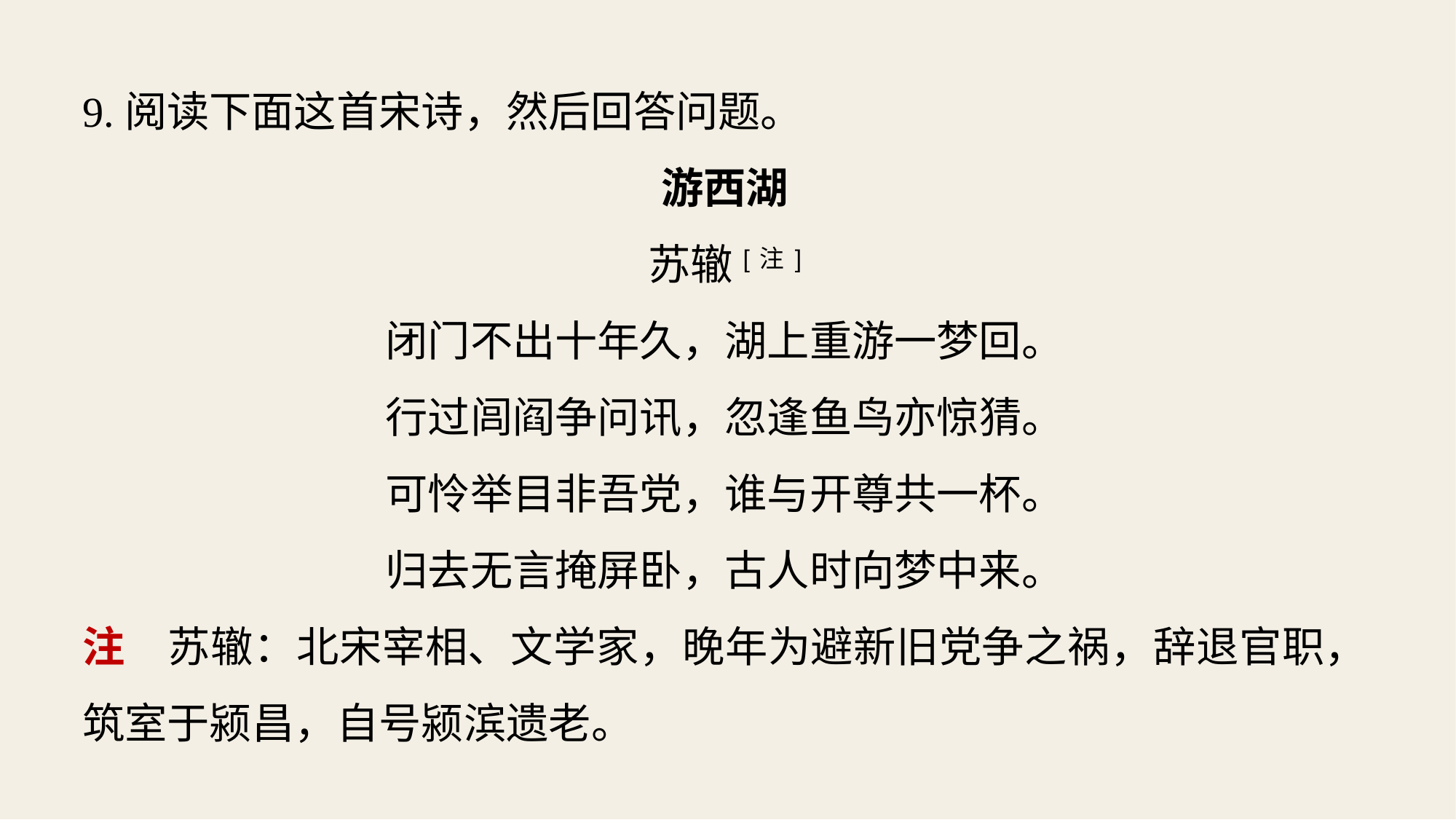

9.阅读下面这首宋诗，然后回答问题。
游西湖
苏辙[注]
闭门不出十年久，湖上重游一梦回。
行过闾阎争问讯，忽逢鱼鸟亦惊猜。
可怜举目非吾党，谁与开尊共一杯。
归去无言掩屏卧，古人时向梦中来。
注　苏辙：北宋宰相、文学家，晚年为避新旧党争之祸，辞退官职，筑室于颍昌，自号颍滨遗老。